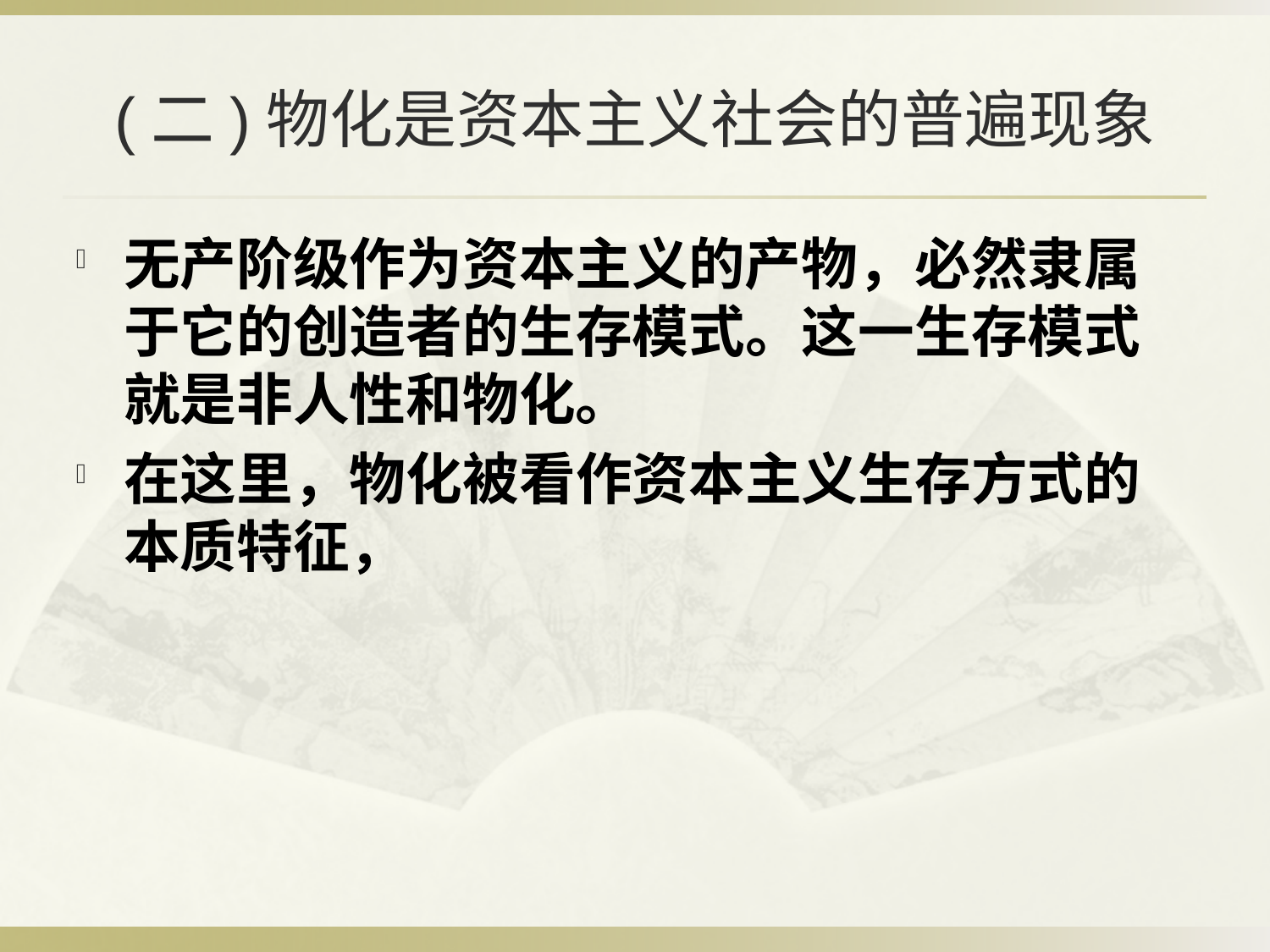

# (二)物化是资本主义社会的普遍现象
无产阶级作为资本主义的产物，必然隶属于它的创造者的生存模式。这一生存模式就是非人性和物化。
在这里，物化被看作资本主义生存方式的本质特征，